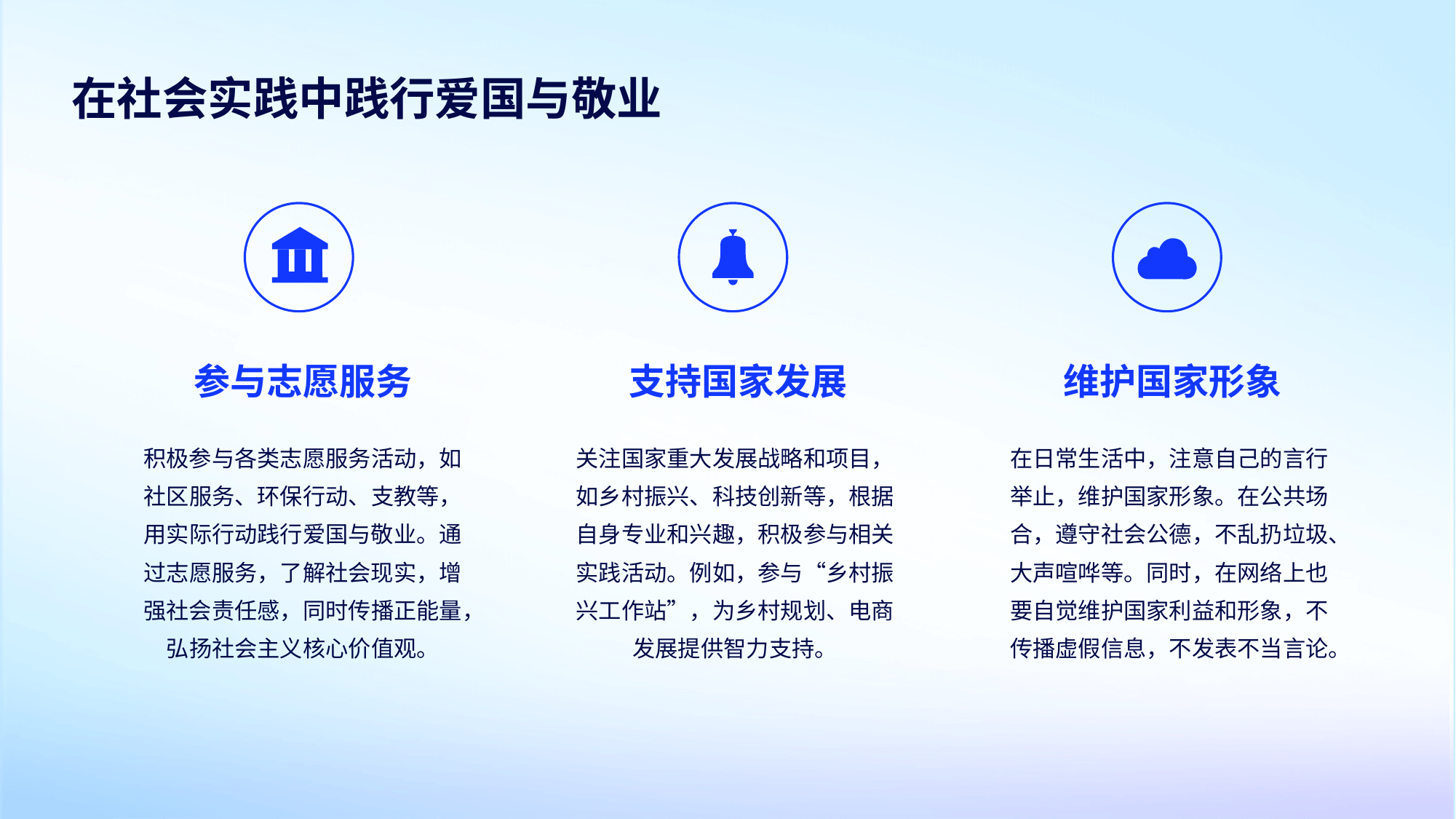

在社会实践中践行爱国与敬业

参与志愿服务
支持国家发展
维护国家形象
积极参与各类志愿服务活动，如社区服务、环保行动、支教等，用实际行动践行爱国与敬业。通过志愿服务，了解社会现实，增强社会责任感，同时传播正能量，弘扬社会主义核心价值观。
关注国家重大发展战略和项目，如乡村振兴、科技创新等，根据自身专业和兴趣，积极参与相关实践活动。例如，参与“乡村振兴工作站”，为乡村规划、电商发展提供智力支持。
在日常生活中，注意自己的言行举止，维护国家形象。在公共场合，遵守社会公德，不乱扔垃圾、大声喧哗等。同时，在网络上也要自觉维护国家利益和形象，不传播虚假信息，不发表不当言论。